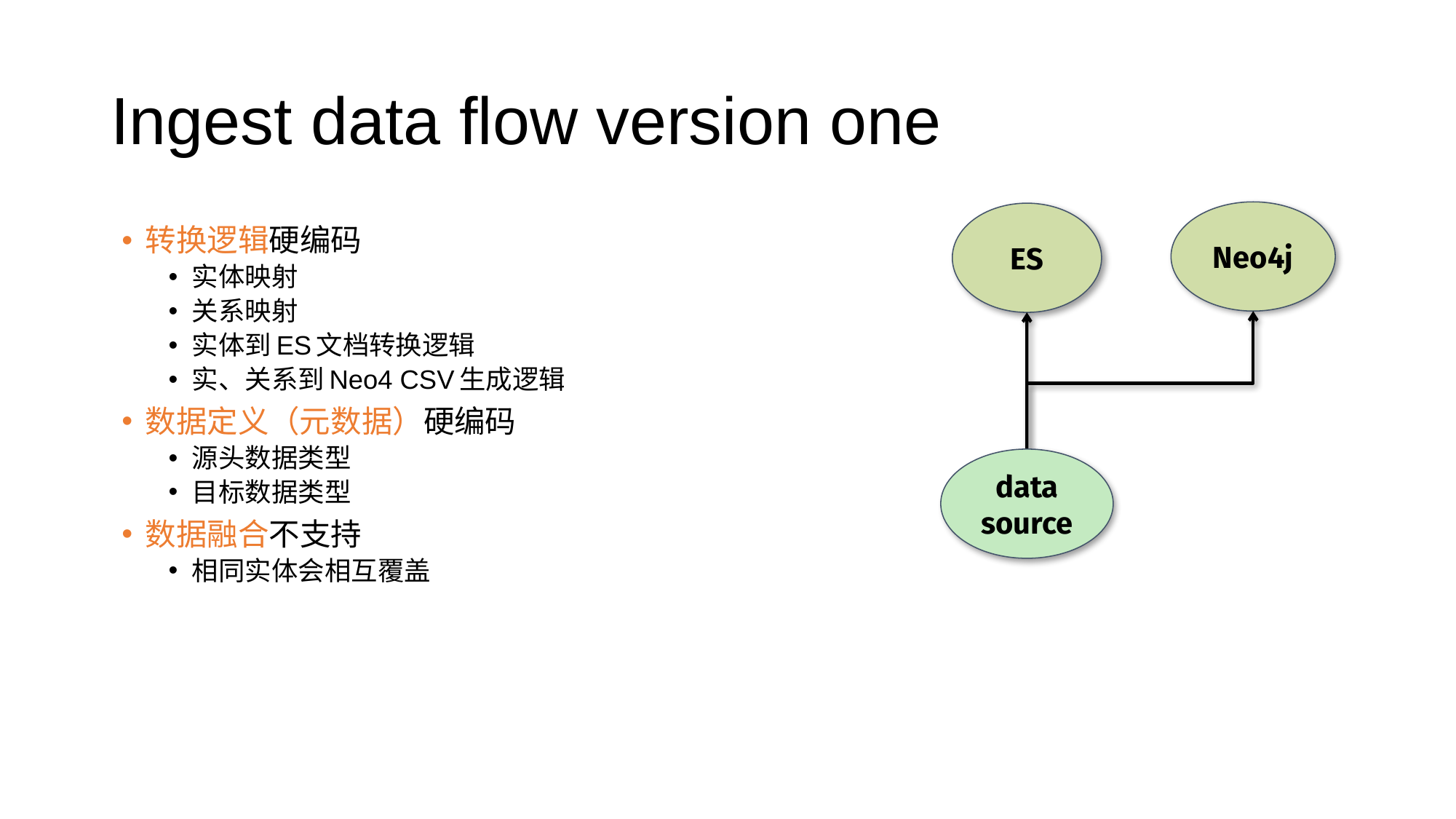

# Ingest data flow version one
Neo4j
ES
转换逻辑硬编码
实体映射
关系映射
实体到ES文档转换逻辑
实、关系到Neo4 CSV生成逻辑
数据定义（元数据）硬编码
源头数据类型
目标数据类型
数据融合不支持
相同实体会相互覆盖
data source